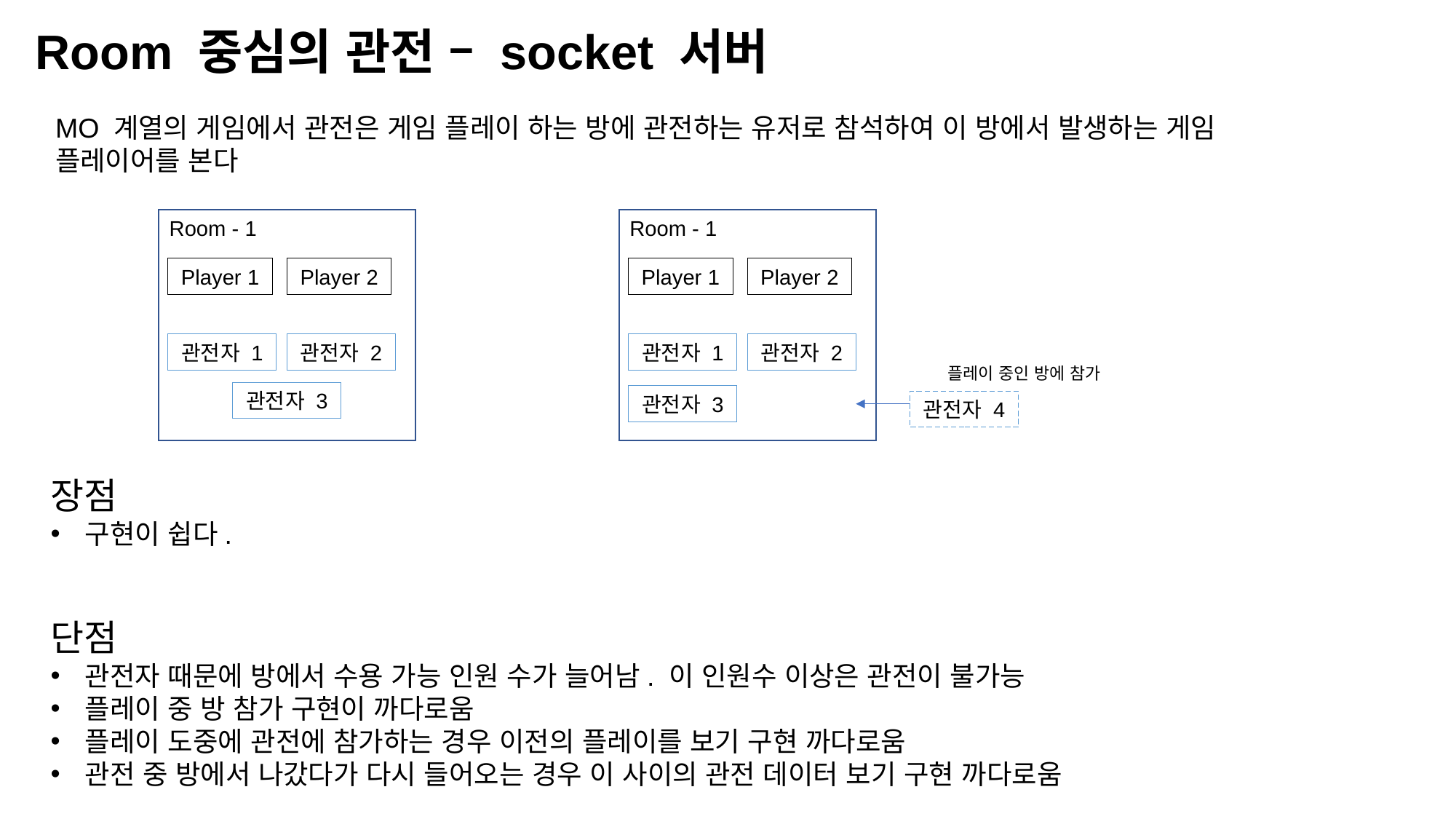

Room 중심의 관전 – socket 서버
MO 계열의 게임에서 관전은 게임 플레이 하는 방에 관전하는 유저로 참석하여 이 방에서 발생하는 게임 플레이어를 본다

Room - 1
Player 2
Player 1
관전자 1
관전자 2
관전자 3

Room - 1
Player 2
Player 1
관전자 1
관전자 2
관전자 3
플레이 중인 방에 참가
관전자 4
장점
구현이 쉽다.

단점
관전자 때문에 방에서 수용 가능 인원 수가 늘어남. 이 인원수 이상은 관전이 불가능
플레이 중 방 참가 구현이 까다로움
플레이 도중에 관전에 참가하는 경우 이전의 플레이를 보기 구현 까다로움
관전 중 방에서 나갔다가 다시 들어오는 경우 이 사이의 관전 데이터 보기 구현 까다로움